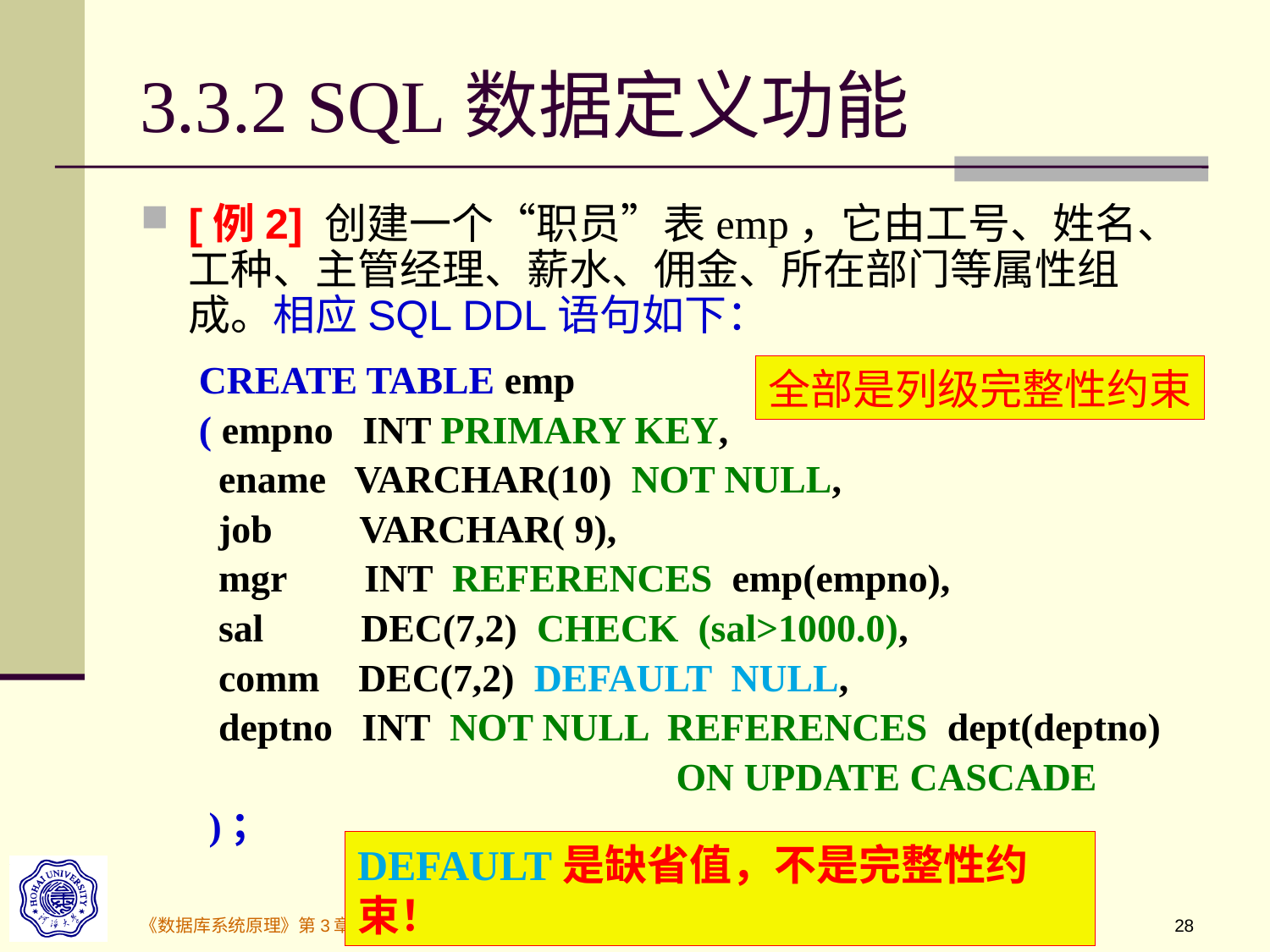

# 3.3.2 SQL数据定义功能
[例2] 创建一个“职员”表emp，它由工号、姓名、工种、主管经理、薪水、佣金、所在部门等属性组成。相应SQL DDL语句如下：
      CREATE TABLE emp
      ( empno   INT PRIMARY KEY,
        ename   VARCHAR(10)  NOT NULL,
        job         VARCHAR( 9),
        mgr        INT  REFERENCES  emp(empno),
        sal          DEC(7,2)  CHECK  (sal>1000.0),
        comm    DEC(7,2)  DEFAULT  NULL,
        deptno   INT  NOT NULL  REFERENCES  dept(deptno)
                                                       ON UPDATE CASCADE
       )；
全部是列级完整性约束
DEFAULT是缺省值，不是完整性约束！
《数据库系统原理》第3章--关系数据库语言SQL
Copyright © by 许卓明, 河海大学. All rights reserved.
28